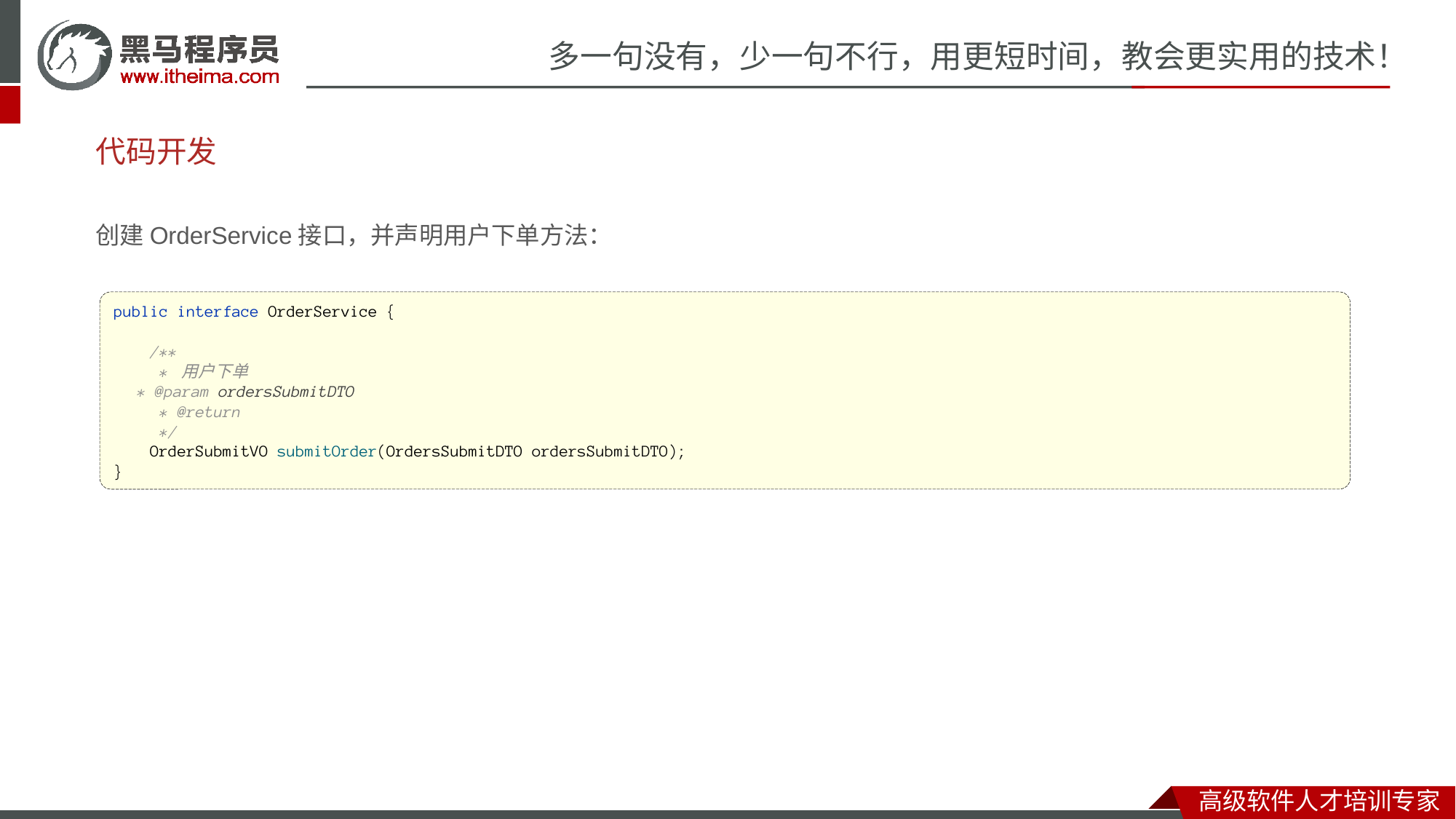

# 代码开发
创建OrderService接口，并声明用户下单方法：
public interface OrderService {
    /**
     * 用户下单
     * @param ordersSubmitDTO
     * @return
     */
    OrderSubmitVO submitOrder(OrdersSubmitDTO ordersSubmitDTO);
}